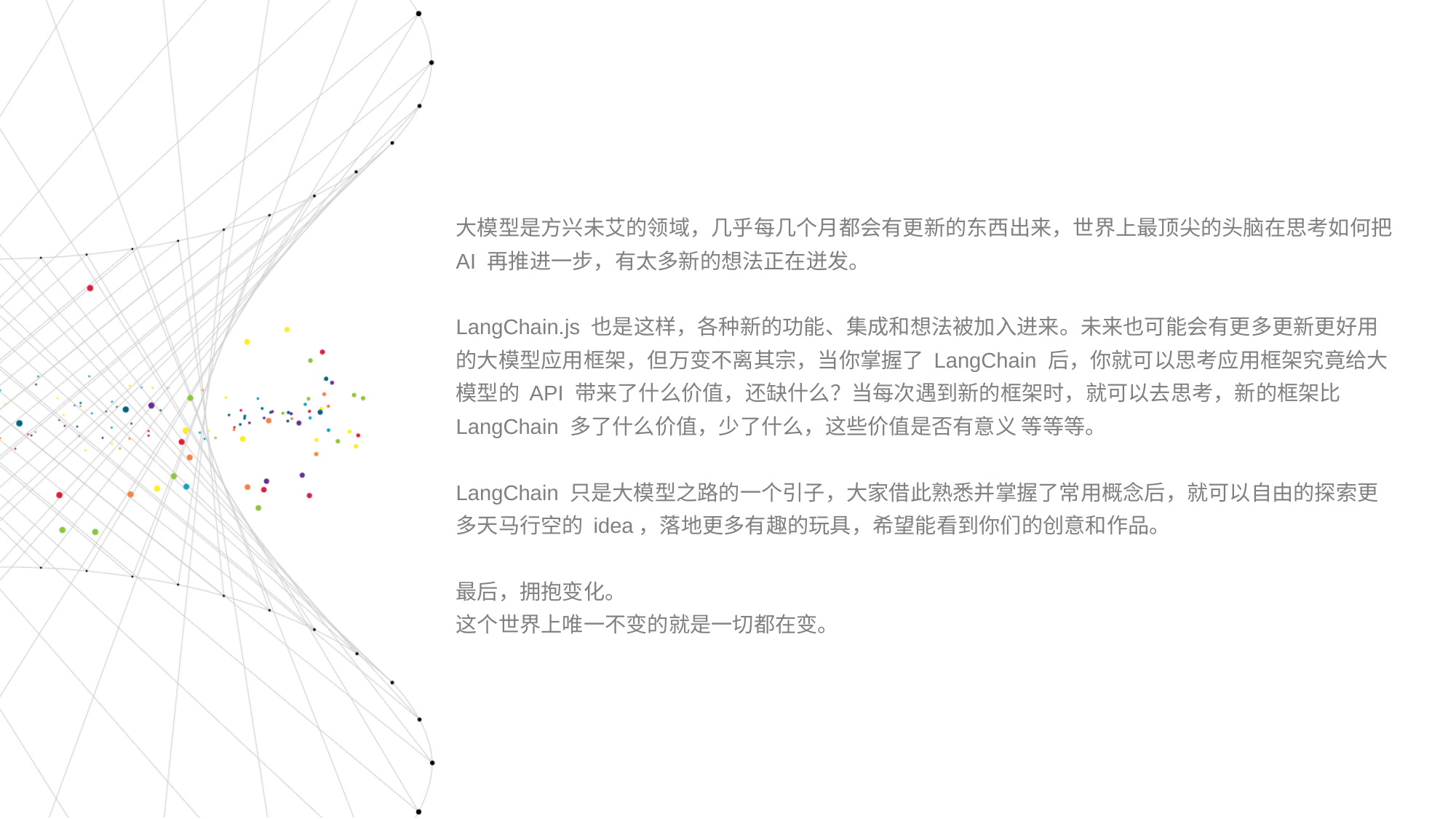

大模型是方兴未艾的领域，几乎每几个月都会有更新的东西出来，世界上最顶尖的头脑在思考如何把 AI 再推进一步，有太多新的想法正在迸发。

LangChain.js 也是这样，各种新的功能、集成和想法被加入进来。未来也可能会有更多更新更好用的大模型应用框架，但万变不离其宗，当你掌握了 LangChain 后，你就可以思考应用框架究竟给大模型的 API 带来了什么价值，还缺什么？当每次遇到新的框架时，就可以去思考，新的框架比 LangChain 多了什么价值，少了什么，这些价值是否有意义 等等等。

LangChain 只是大模型之路的一个引子，大家借此熟悉并掌握了常用概念后，就可以自由的探索更多天马行空的 idea，落地更多有趣的玩具，希望能看到你们的创意和作品。

最后，拥抱变化。
这个世界上唯一不变的就是一切都在变。